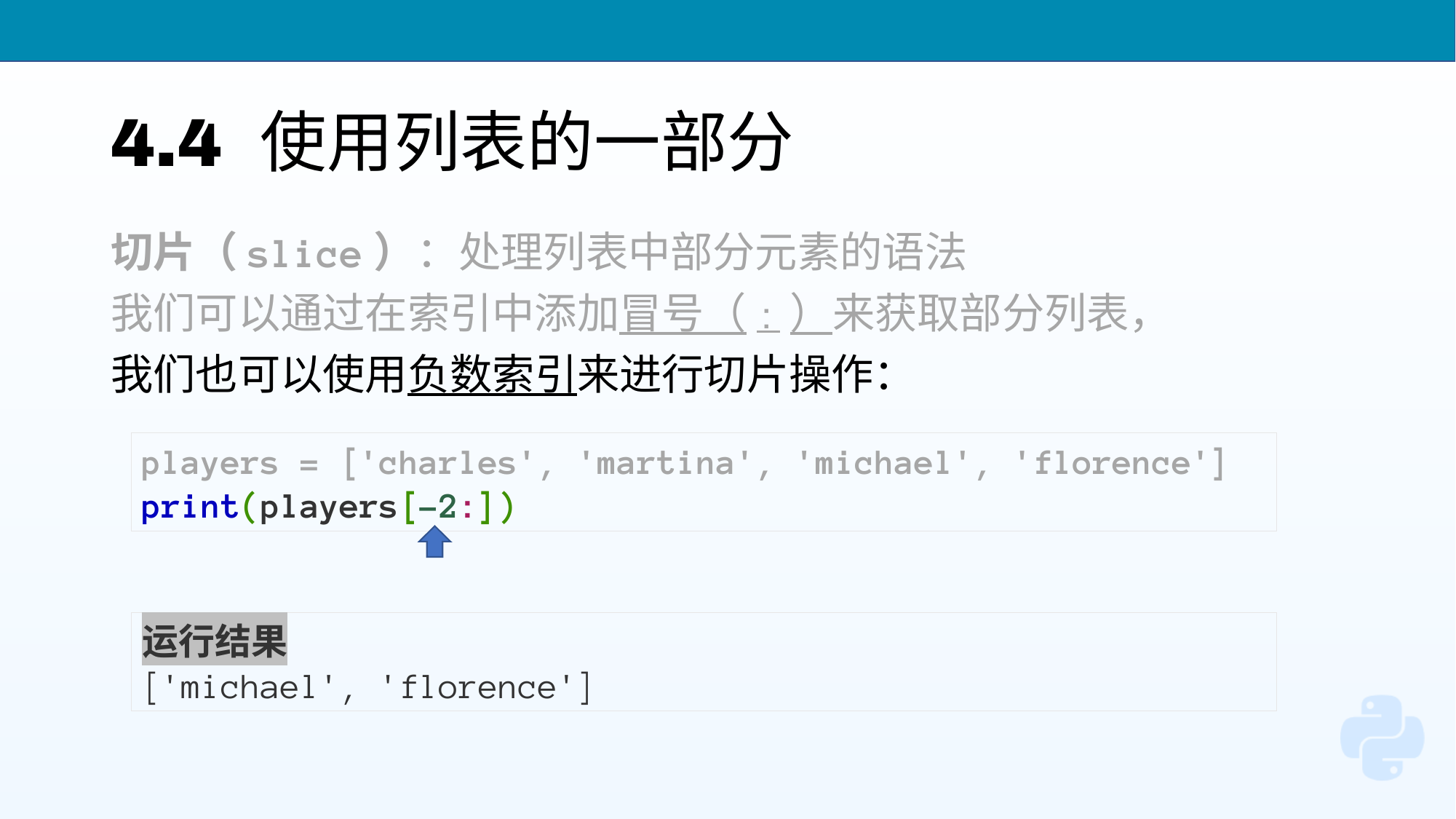

# 4.4 使用列表的一部分
切片（slice）：处理列表中部分元素的语法
我们可以通过在索引中添加冒号（:）来获取部分列表，
我们也可以使用负数索引来进行切片操作：

players = ['charles', 'martina', 'michael', 'florence']
print(players[-2:])

运行结果
['michael', 'florence']